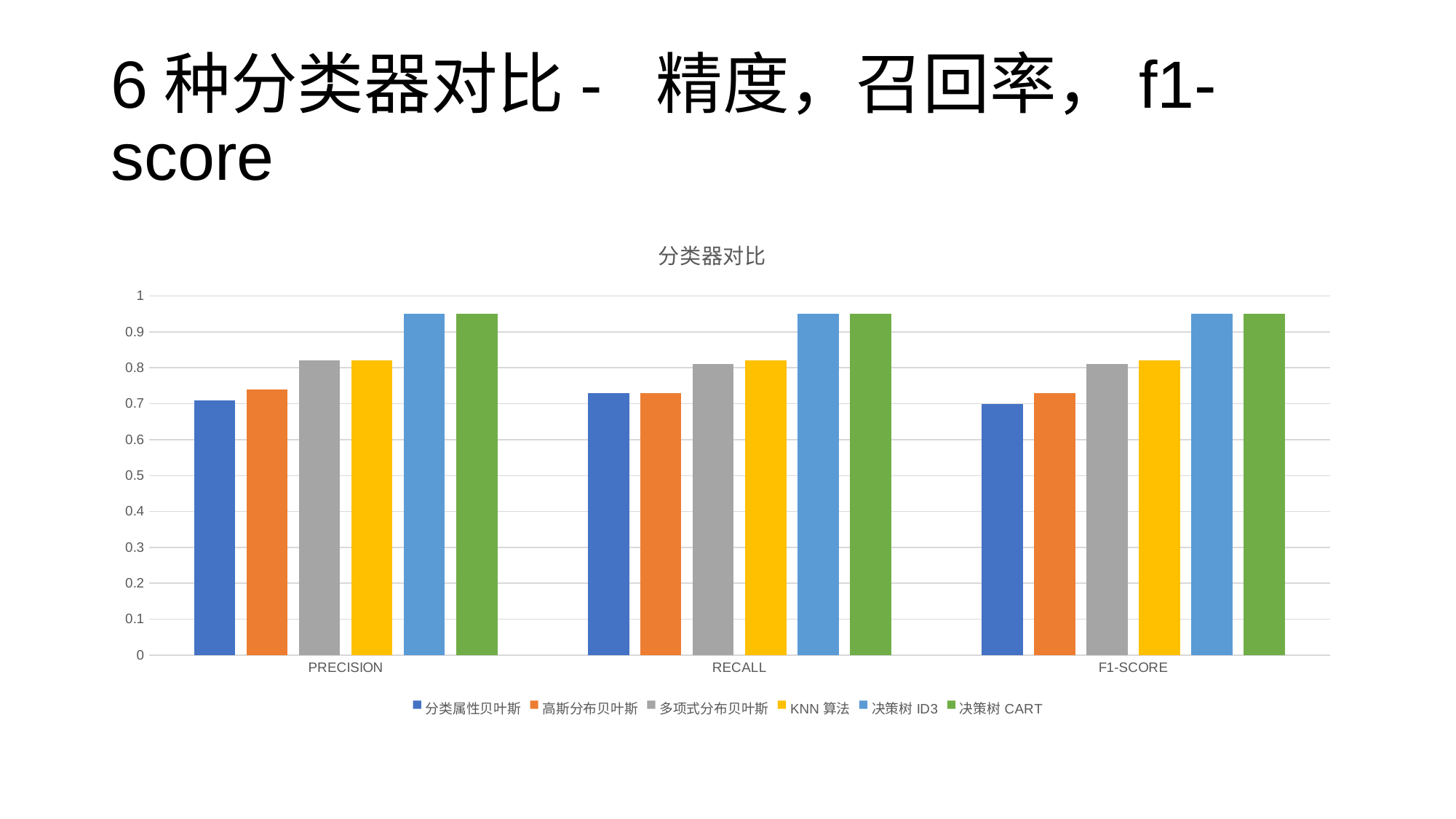

# 6种分类器对比-  精度，召回率，f1-score

### Chart: 分类器对比

| Category | 分类属性贝叶斯
 | 高斯分布贝叶斯
 | 多项式分布贝叶斯
 | KNN算法 | 决策树ID3 | 决策树CART
 |
|---|---|---|---|---|---|---|
| PRECISION | 0.71 | 0.74 | 0.82 | 0.82 | 0.95 | 0.95 |
| RECALL | 0.73 | 0.73 | 0.81 | 0.82 | 0.95 | 0.95 |
| F1-SCORE | 0.7 | 0.73 | 0.81 | 0.82 | 0.95 | 0.95 |